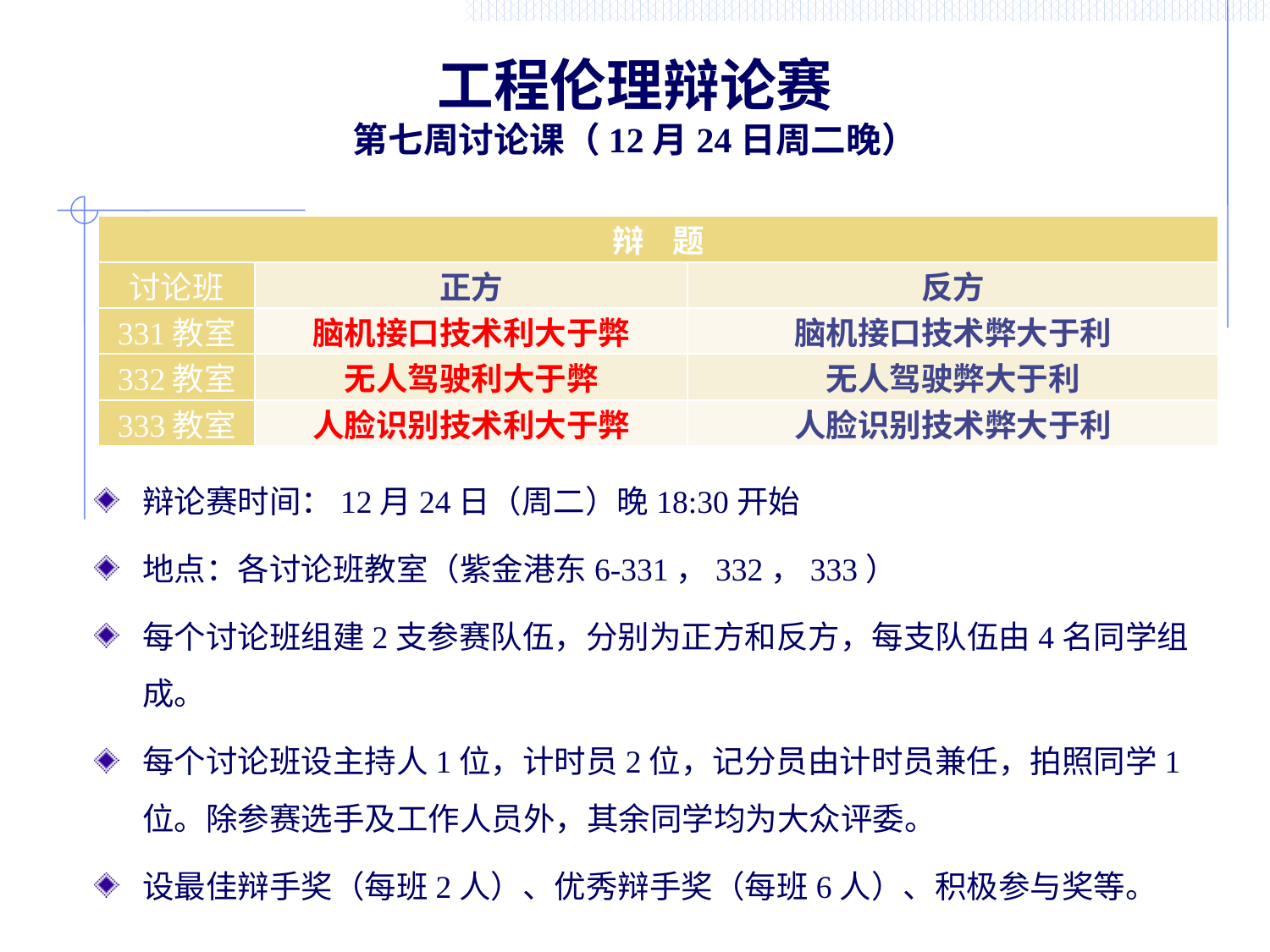

# 工程伦理辩论赛 第七周讨论课（12月24日周二晚）
| 辩 题 |  |  |
| --- | --- | --- |
| 讨论班 | 正方 | 反方 |
| 331教室 | 脑机接口技术利大于弊 | 脑机接口技术弊大于利 |
| 332教室 | 无人驾驶利大于弊 | 无人驾驶弊大于利 |
| 333教室 | 人脸识别技术利大于弊 | 人脸识别技术弊大于利 |
辩论赛时间：12月24日（周二）晚18:30开始
地点：各讨论班教室（紫金港东6-331，332，333）
每个讨论班组建2支参赛队伍，分别为正方和反方，每支队伍由4名同学组成。
每个讨论班设主持人1位，计时员2位，记分员由计时员兼任，拍照同学1位。除参赛选手及工作人员外，其余同学均为大众评委。
设最佳辩手奖（每班2人）、优秀辩手奖（每班6人）、积极参与奖等。